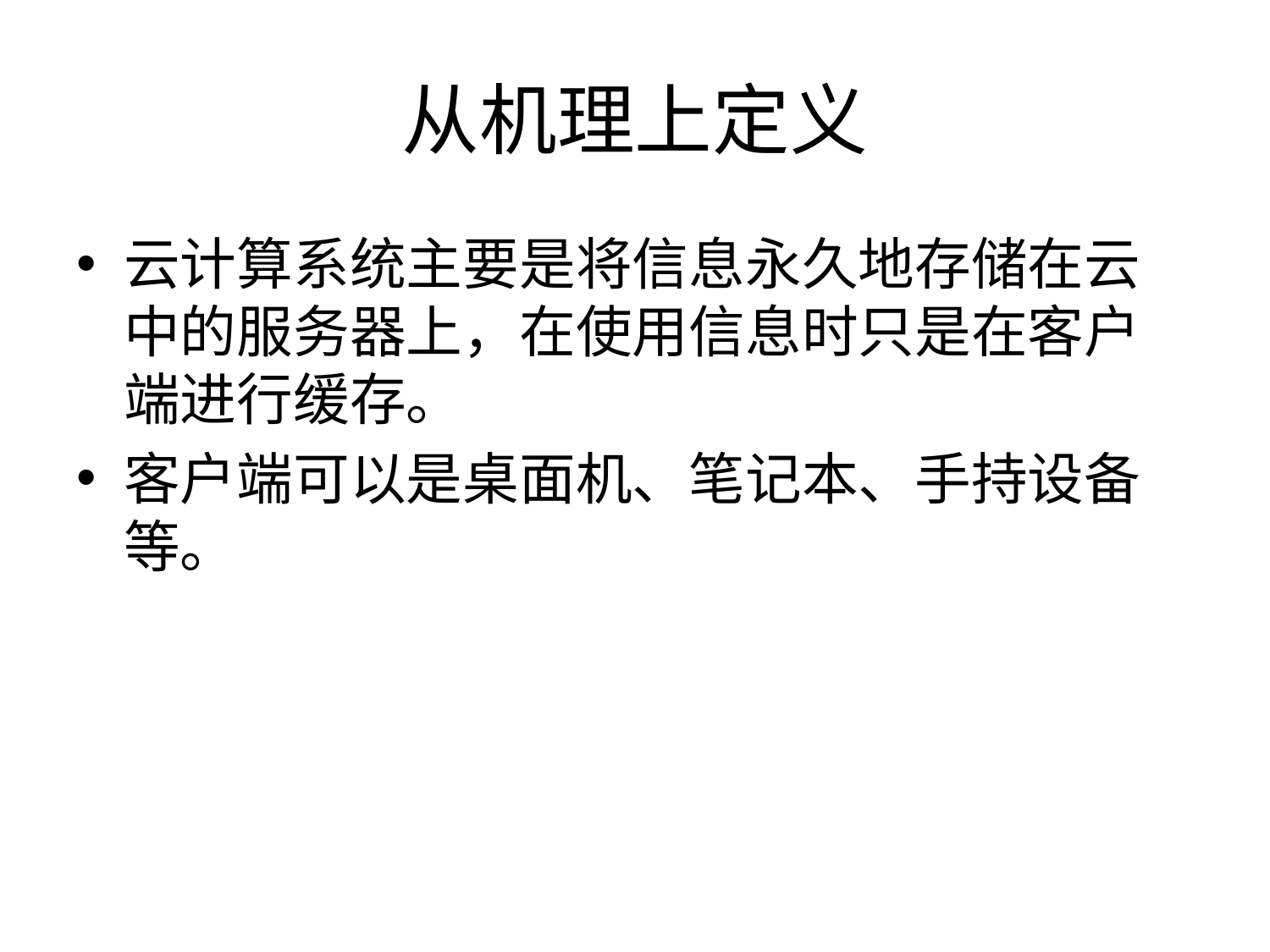

# 从机理上定义
云计算系统主要是将信息永久地存储在云中的服务器上，在使用信息时只是在客户端进行缓存。
客户端可以是桌面机、笔记本、手持设备等。